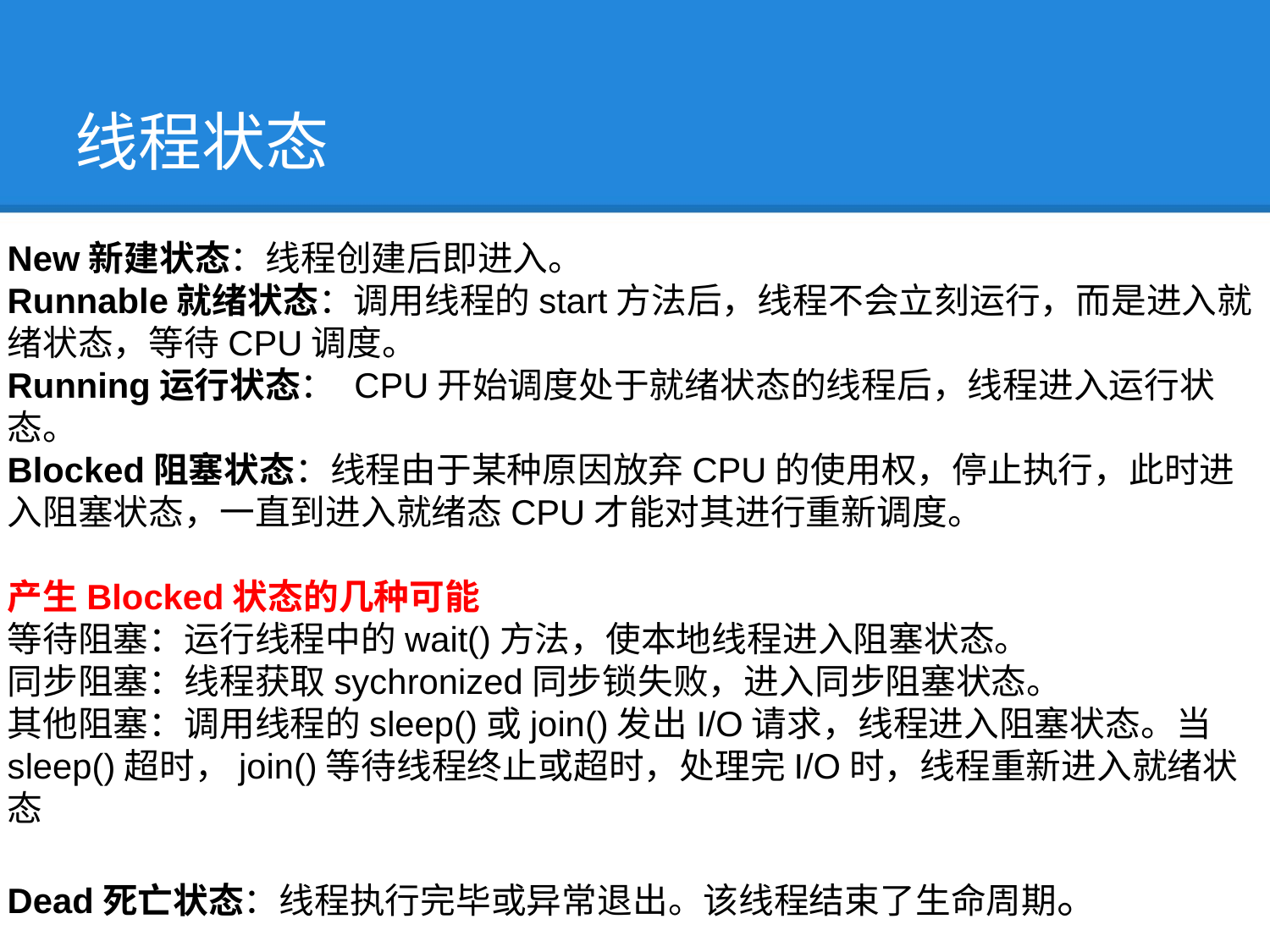

线程状态
New新建状态：线程创建后即进入。
Runnable就绪状态：调用线程的start方法后，线程不会立刻运行，而是进入就绪状态，等待CPU调度。
Running运行状态： CPU开始调度处于就绪状态的线程后，线程进入运行状态。
Blocked阻塞状态：线程由于某种原因放弃CPU的使用权，停止执行，此时进入阻塞状态，一直到进入就绪态CPU才能对其进行重新调度。
产生Blocked状态的几种可能
等待阻塞：运行线程中的wait()方法，使本地线程进入阻塞状态。
同步阻塞：线程获取sychronized同步锁失败，进入同步阻塞状态。
其他阻塞：调用线程的sleep()或join()发出I/O请求，线程进入阻塞状态。当sleep()超时，join()等待线程终止或超时，处理完I/O时，线程重新进入就绪状态

Dead死亡状态：线程执行完毕或异常退出。该线程结束了生命周期。